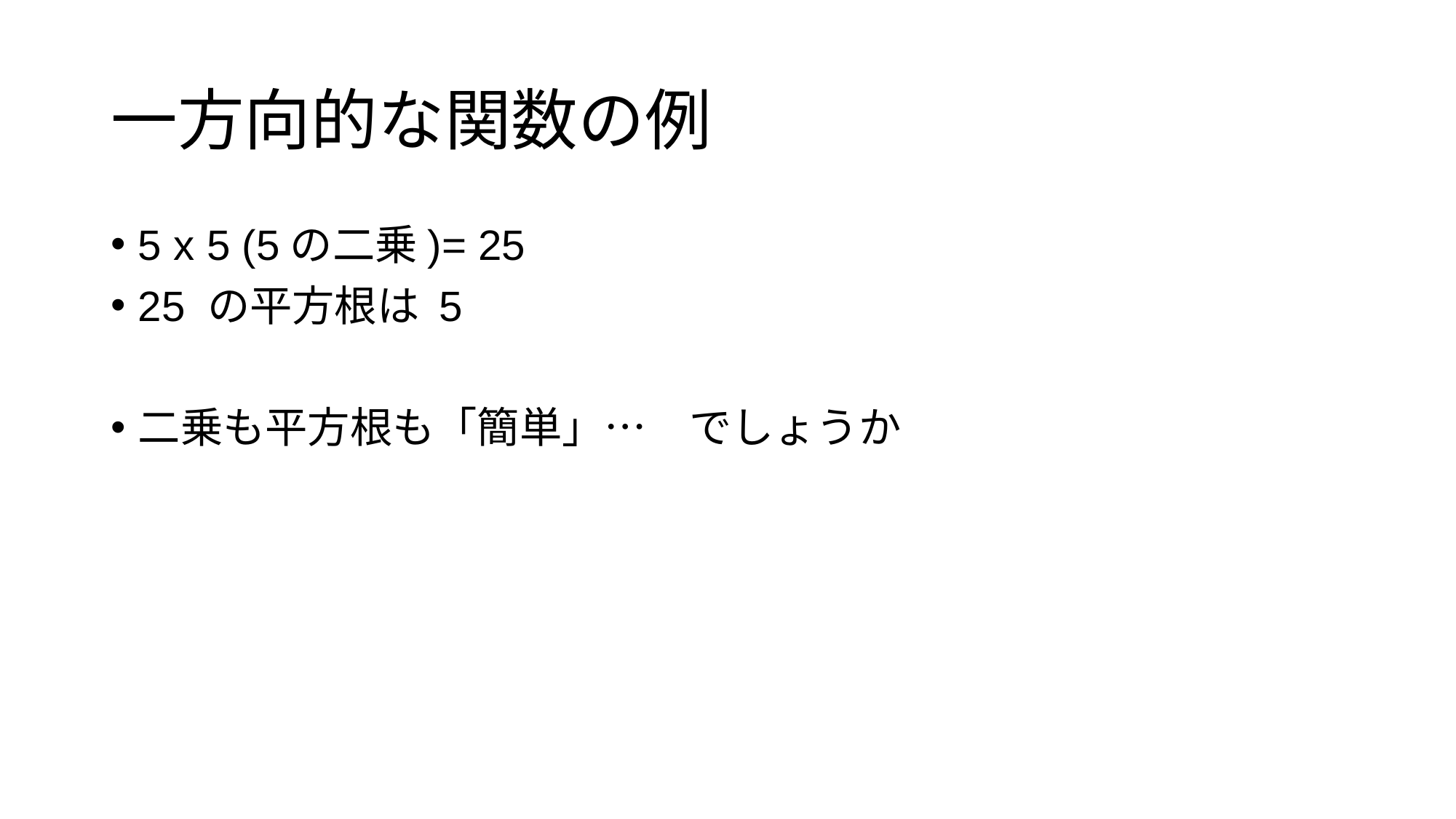

# 一方向的な関数の例
5 x 5 (5の二乗)= 25
25 の平方根は 5

二乗も平方根も「簡単」…　でしょうか